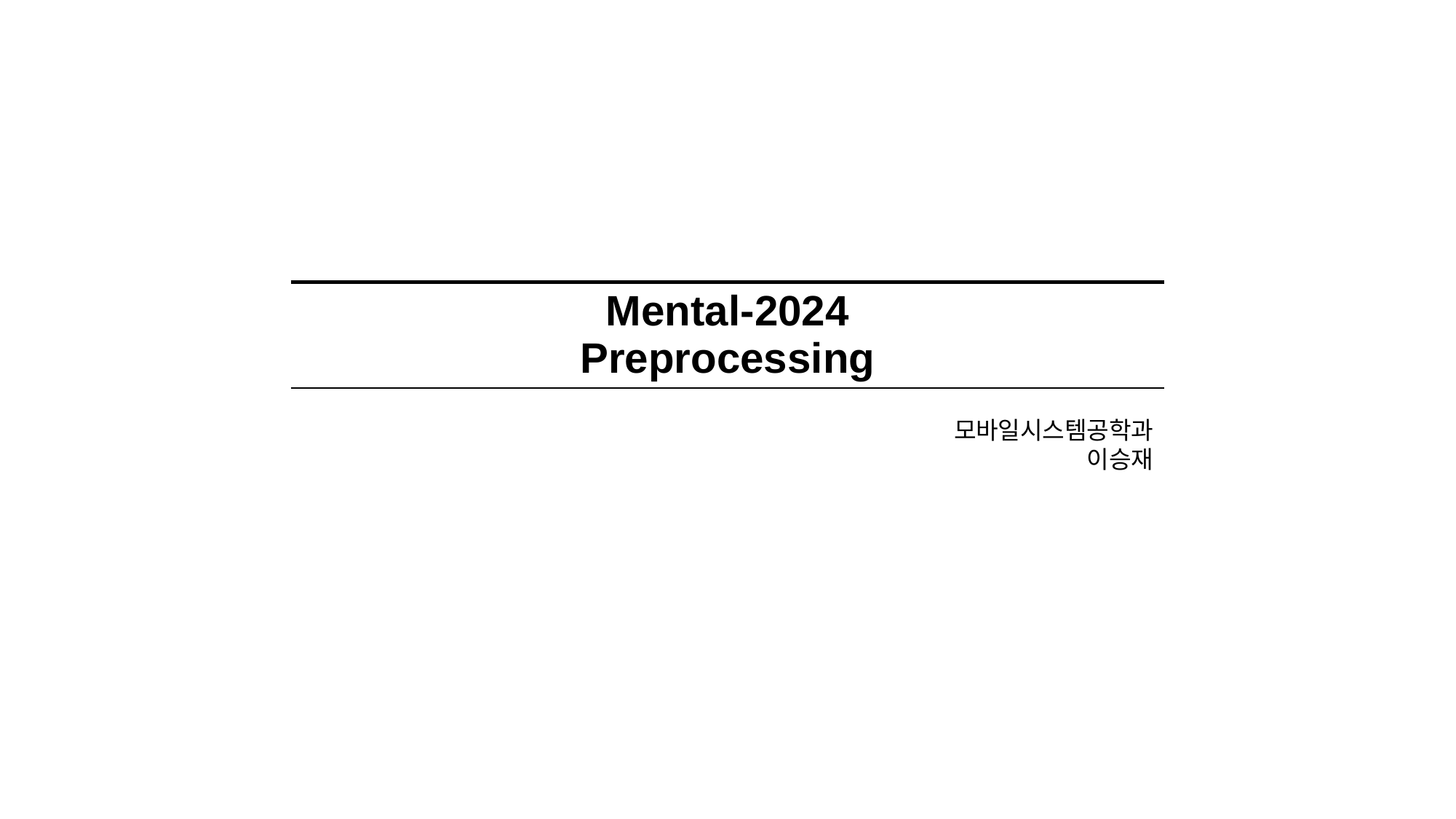

| Mental-2024 Preprocessing |
| --- |
모바일시스템공학과
이승재